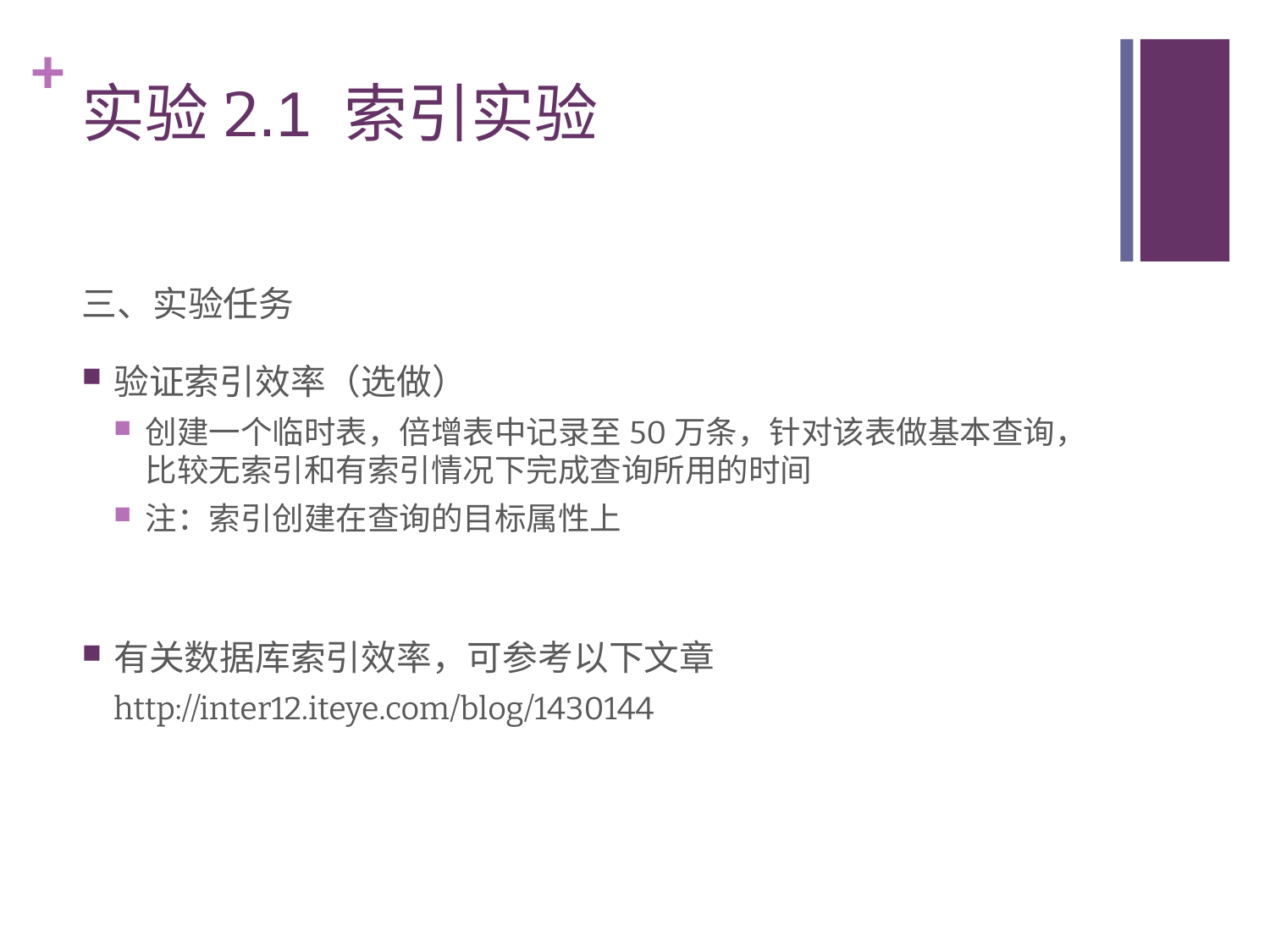

# 实验2.1 索引实验
三、实验任务
验证索引效率（选做）
创建一个临时表，倍增表中记录至50万条，针对该表做基本查询，比较无索引和有索引情况下完成查询所用的时间
注：索引创建在查询的目标属性上

有关数据库索引效率，可参考以下文章
http://inter12.iteye.com/blog/1430144